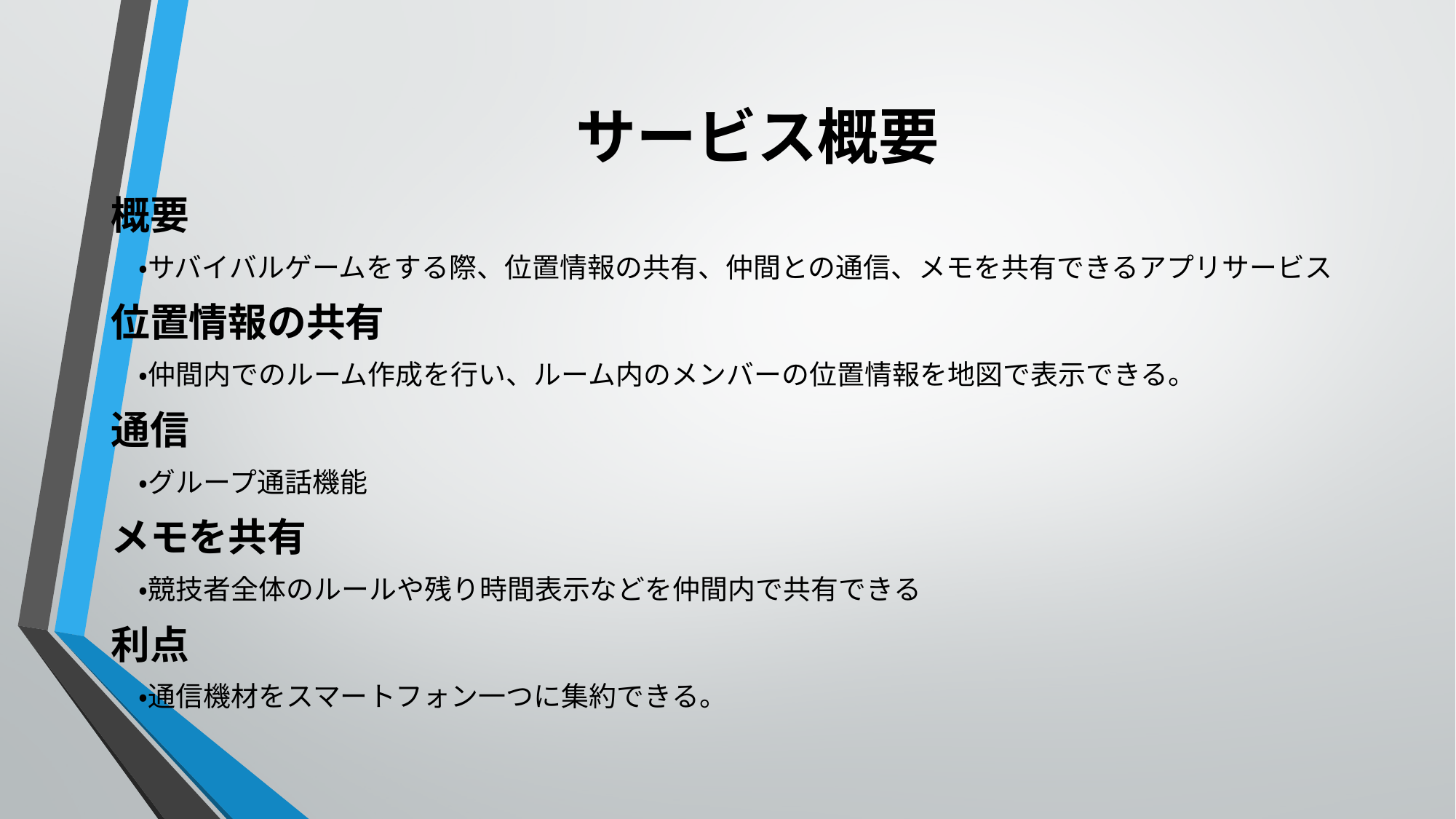

# サービス概要
概要
　・サバイバルゲームをする際、位置情報の共有、仲間との通信、メモを共有できるアプリサービス
位置情報の共有
　・仲間内でのルーム作成を行い、ルーム内のメンバーの位置情報を地図で表示できる。
通信
　・グループ通話機能
メモを共有
　・競技者全体のルールや残り時間表示などを仲間内で共有できる
利点
　・通信機材をスマートフォン一つに集約できる。